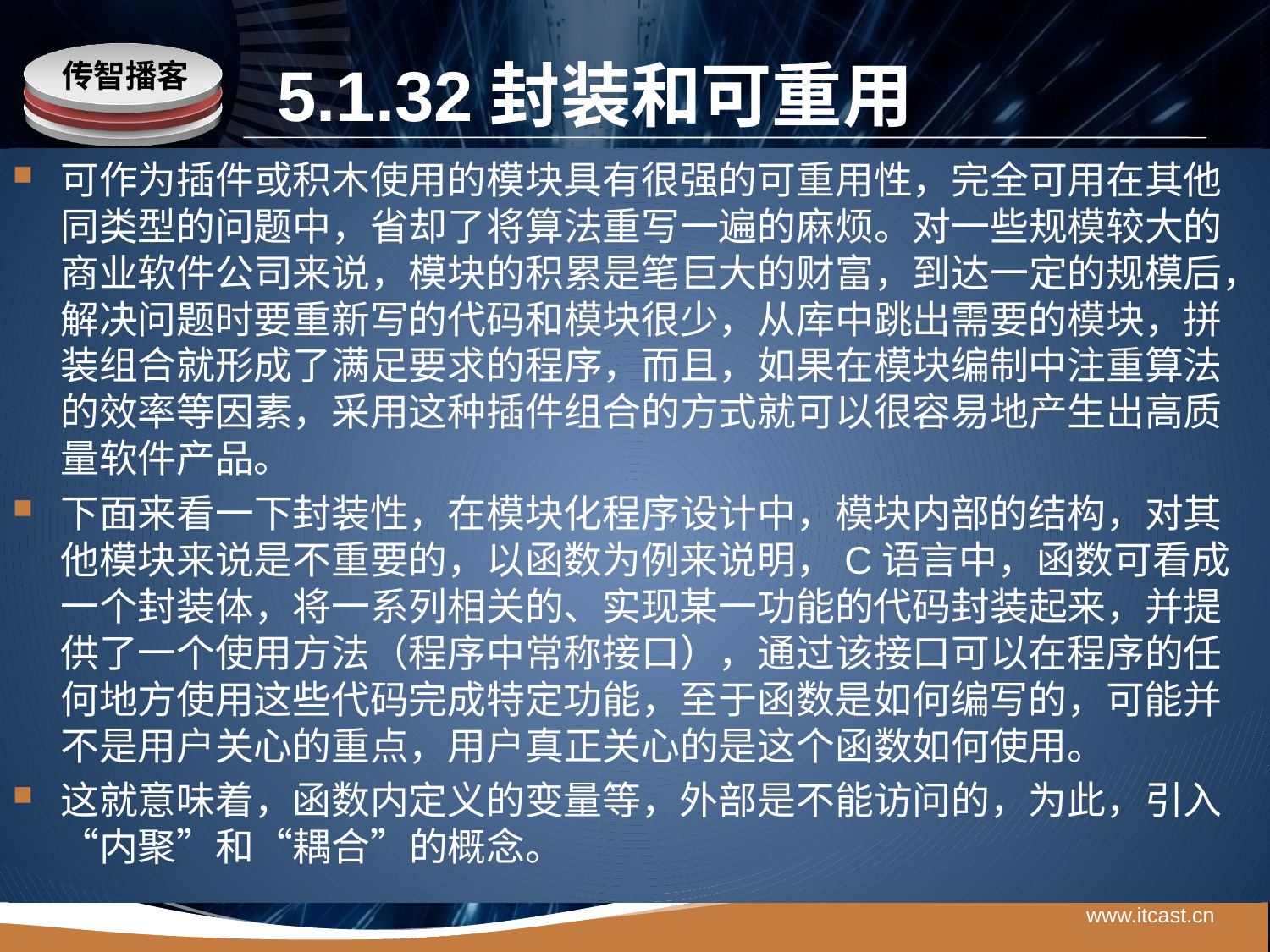

# 5.1.32封装和可重用
可作为插件或积木使用的模块具有很强的可重用性，完全可用在其他同类型的问题中，省却了将算法重写一遍的麻烦。对一些规模较大的商业软件公司来说，模块的积累是笔巨大的财富，到达一定的规模后，解决问题时要重新写的代码和模块很少，从库中跳出需要的模块，拼装组合就形成了满足要求的程序，而且，如果在模块编制中注重算法的效率等因素，采用这种插件组合的方式就可以很容易地产生出高质量软件产品。
下面来看一下封装性，在模块化程序设计中，模块内部的结构，对其他模块来说是不重要的，以函数为例来说明，C语言中，函数可看成一个封装体，将一系列相关的、实现某一功能的代码封装起来，并提供了一个使用方法（程序中常称接口），通过该接口可以在程序的任何地方使用这些代码完成特定功能，至于函数是如何编写的，可能并不是用户关心的重点，用户真正关心的是这个函数如何使用。
这就意味着，函数内定义的变量等，外部是不能访问的，为此，引入“内聚”和“耦合”的概念。
www.itcast.cn